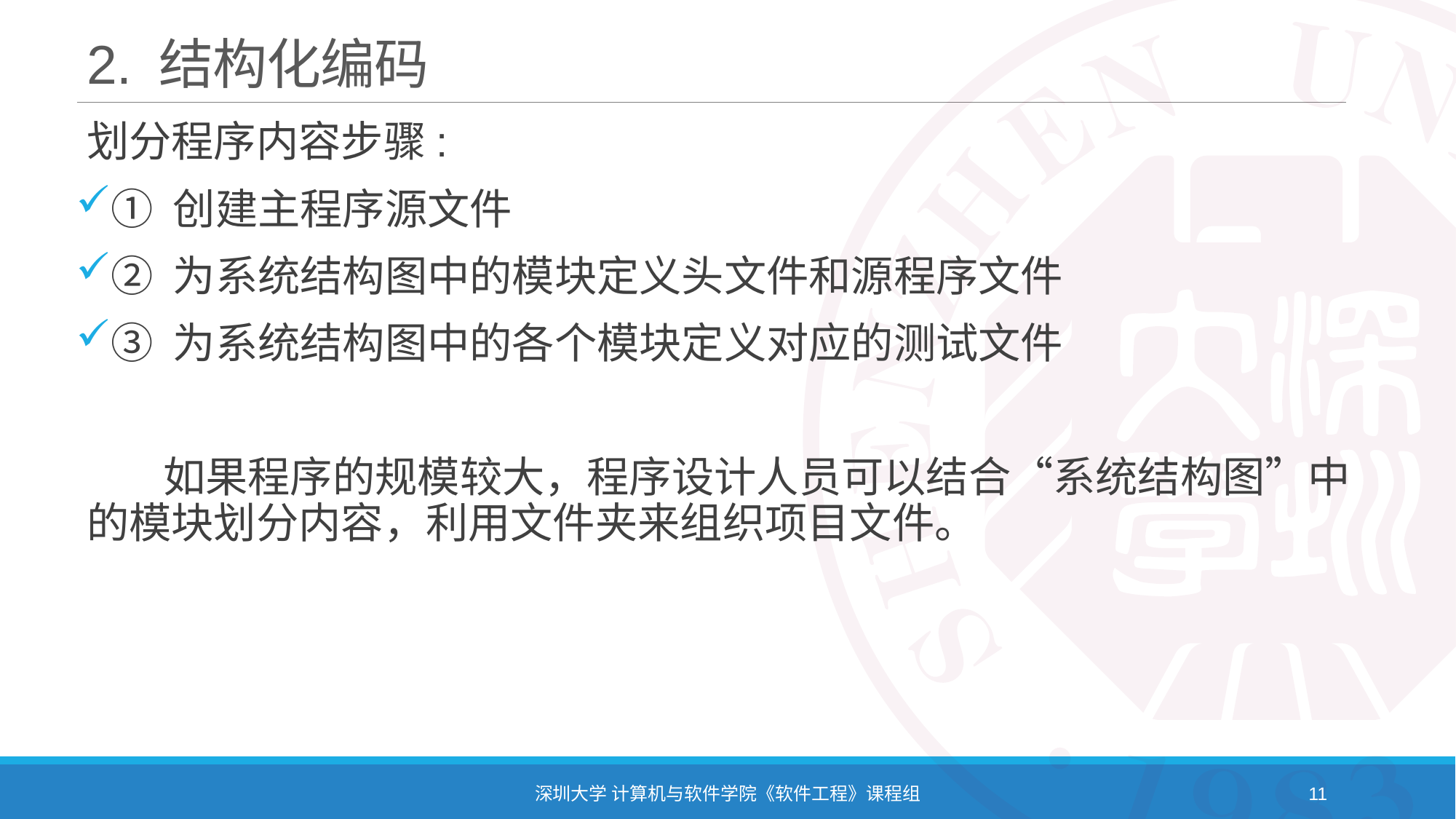

# 2. 结构化编码
划分程序内容步骤:
① 创建主程序源文件
② 为系统结构图中的模块定义头文件和源程序文件
③ 为系统结构图中的各个模块定义对应的测试文件

       如果程序的规模较大，程序设计人员可以结合“系统结构图”中的模块划分内容，利用文件夹来组织项目文件。
深圳大学 计算机与软件学院《软件工程》课程组
11